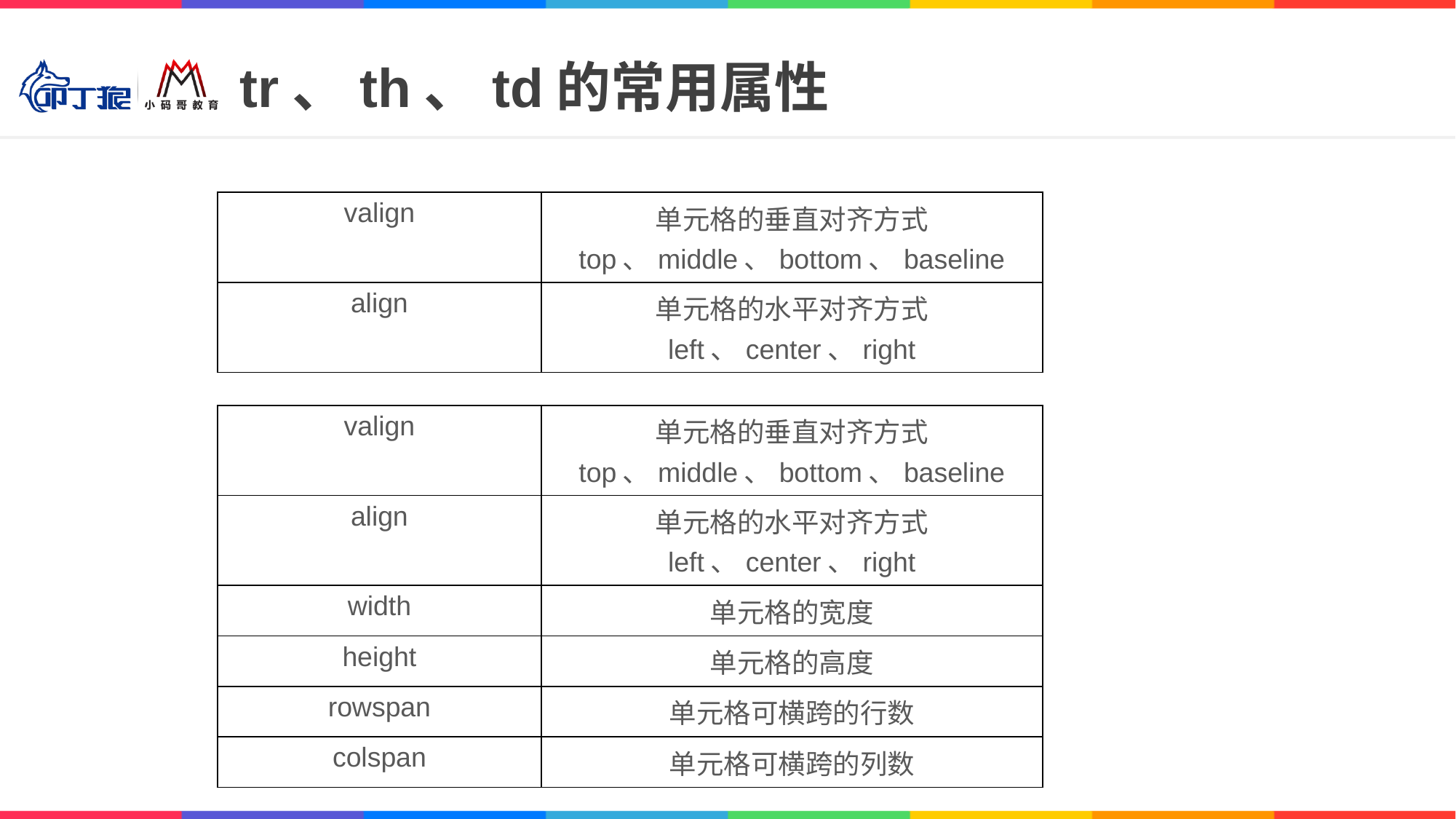

# tr、th、td的常用属性
| valign | 单元格的垂直对齐方式 top、middle、bottom、baseline |
| --- | --- |
| align | 单元格的水平对齐方式 left、center、right |
| valign | 单元格的垂直对齐方式 top、middle、bottom、baseline |
| --- | --- |
| align | 单元格的水平对齐方式 left、center、right |
| width | 单元格的宽度 |
| height | 单元格的高度 |
| rowspan | 单元格可横跨的行数 |
| colspan | 单元格可横跨的列数 |